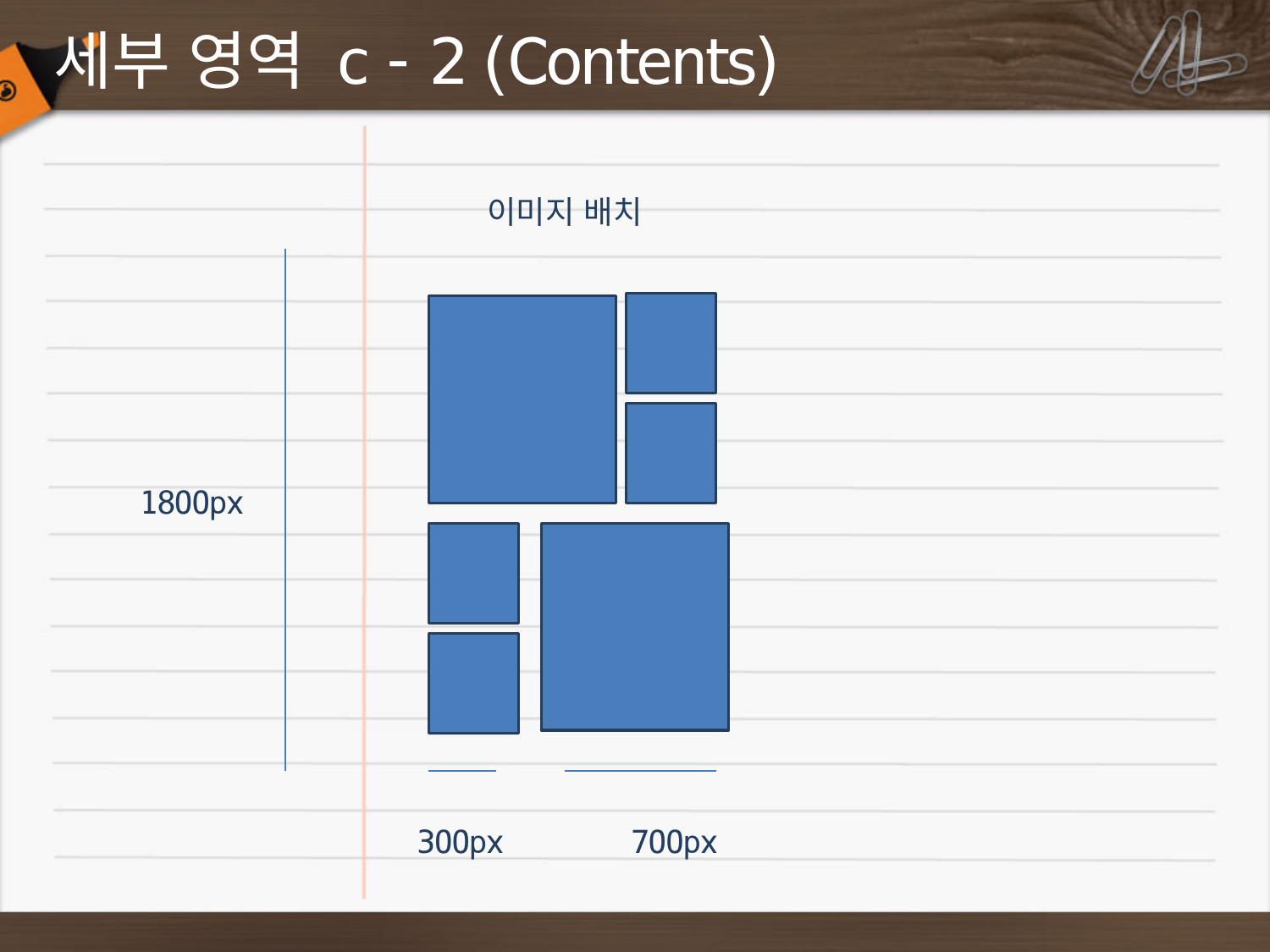

# 세부 영역 c - 2 (Contents)
이미지 배치

1800px

300px
700px